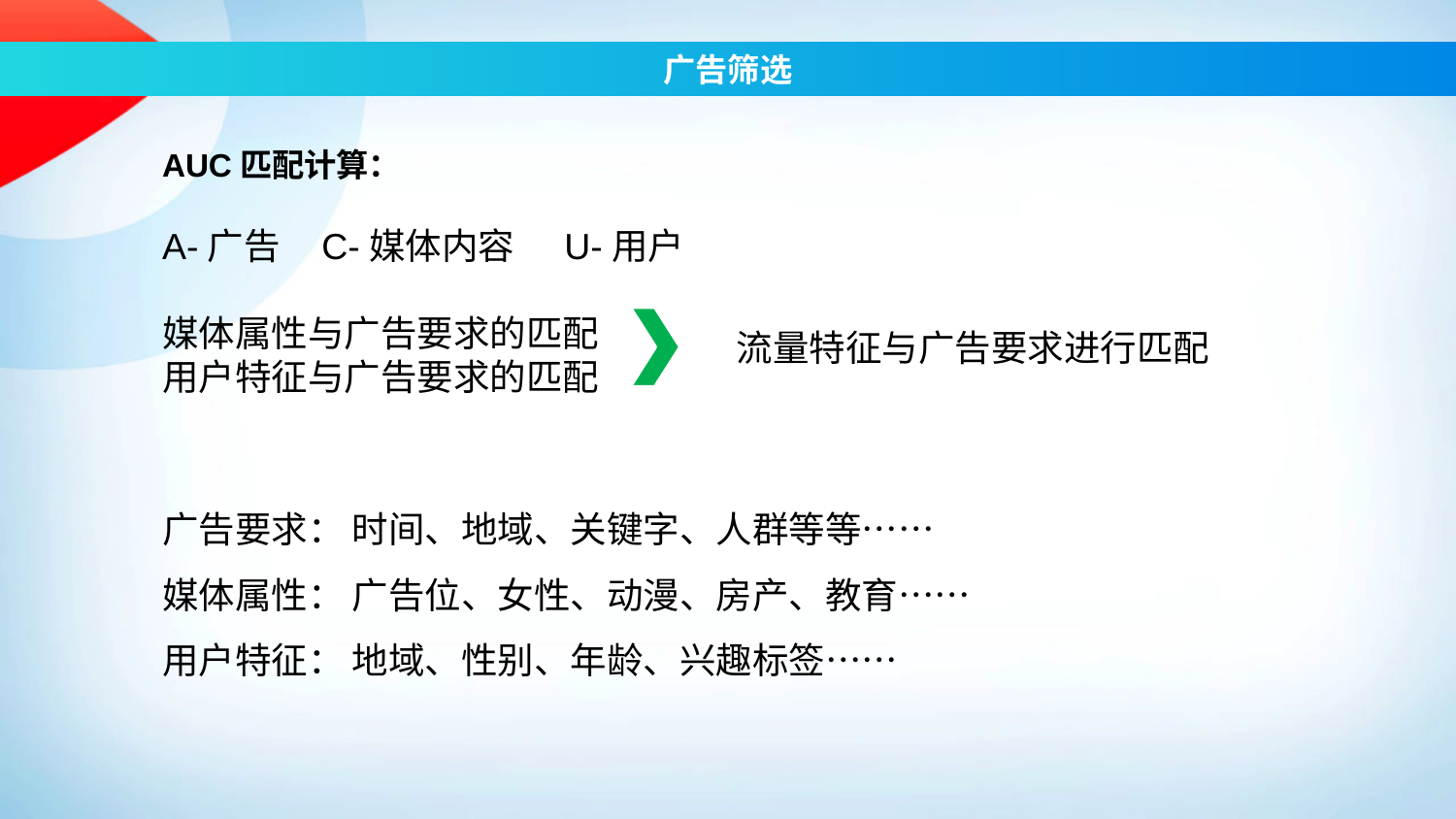

广告筛选

AUC匹配计算：

A-广告    C-媒体内容     U-用户

媒体属性与广告要求的匹配
用户特征与广告要求的匹配

广告要求： 时间、地域、关键字、人群等等……
媒体属性： 广告位、女性、动漫、房产、教育……
用户特征： 地域、性别、年龄、兴趣标签……

流量特征与广告要求进行匹配